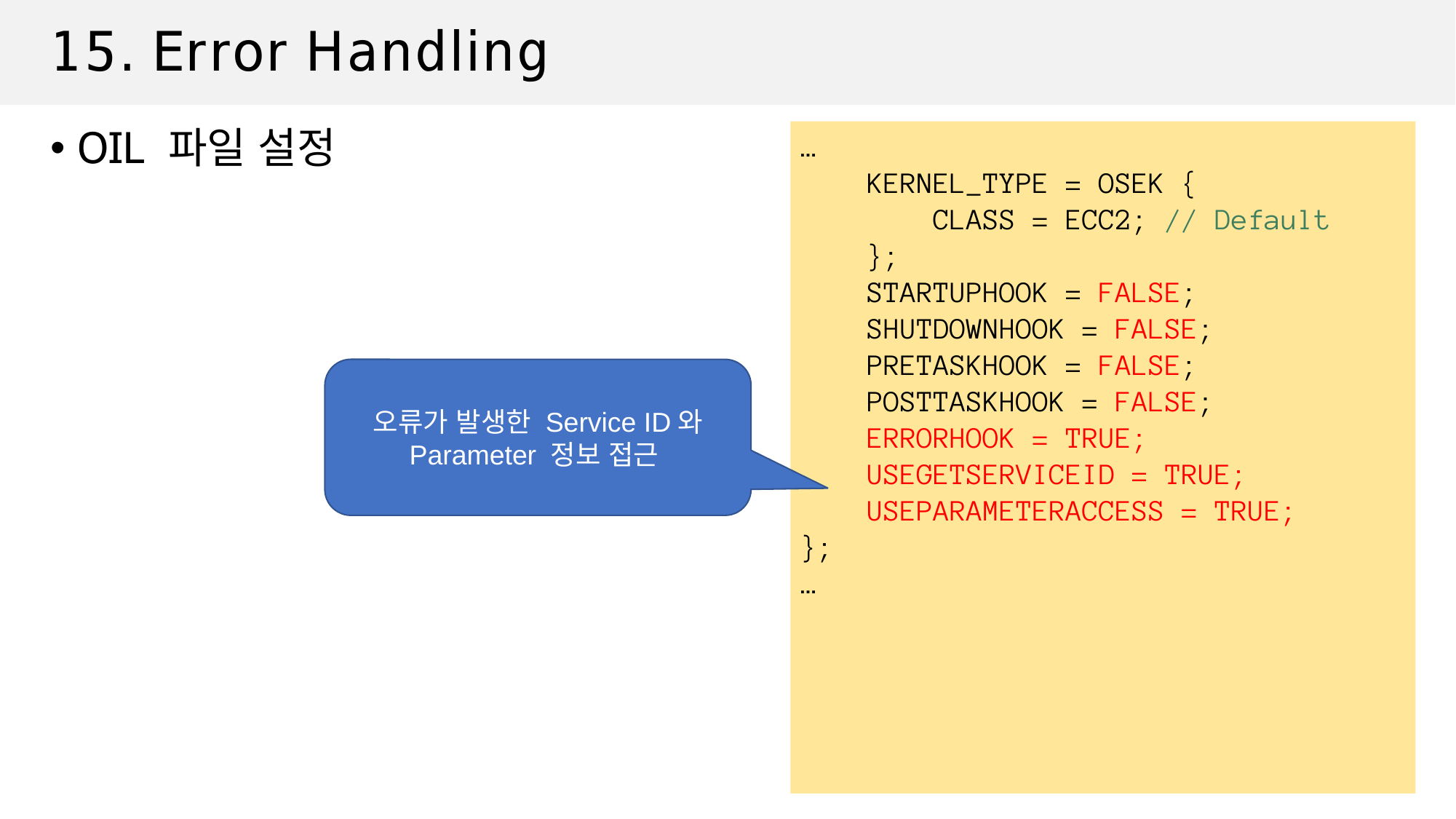

# 15. Error Handling
…
    KERNEL_TYPE = OSEK {
        CLASS = ECC2; // Default
    };
    STARTUPHOOK = FALSE;
    SHUTDOWNHOOK = FALSE;
    PRETASKHOOK = FALSE;
    POSTTASKHOOK = FALSE;
    ERRORHOOK = TRUE;
    USEGETSERVICEID = TRUE;
    USEPARAMETERACCESS = TRUE;
};
…

OIL 파일 설정
오류가 발생한 Service ID와 Parameter 정보 접근